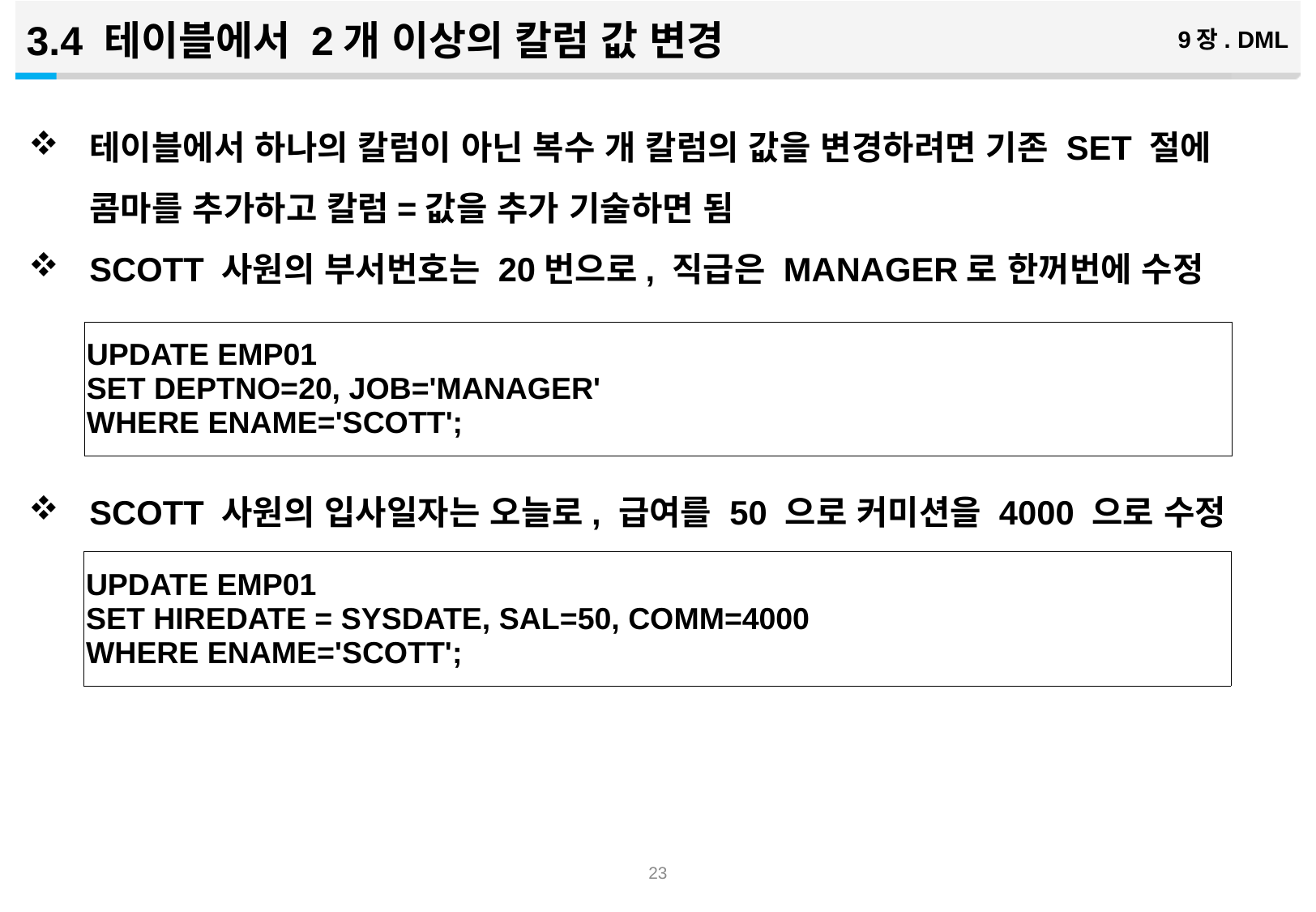

3.4 테이블에서 2개 이상의 칼럼 값 변경
9장. DML
테이블에서 하나의 칼럼이 아닌 복수 개 칼럼의 값을 변경하려면 기존 SET 절에 콤마를 추가하고 칼럼=값을 추가 기술하면 됨
SCOTT 사원의 부서번호는 20번으로, 직급은 MANAGER로 한꺼번에 수정

SCOTT 사원의 입사일자는 오늘로, 급여를 50 으로 커미션을 4000 으로 수정

| UPDATE EMP01 SET DEPTNO=20, JOB='MANAGER' WHERE ENAME='SCOTT'; |
| --- |
| UPDATE EMP01 SET HIREDATE = SYSDATE, SAL=50, COMM=4000 WHERE ENAME='SCOTT'; |
| --- |
23